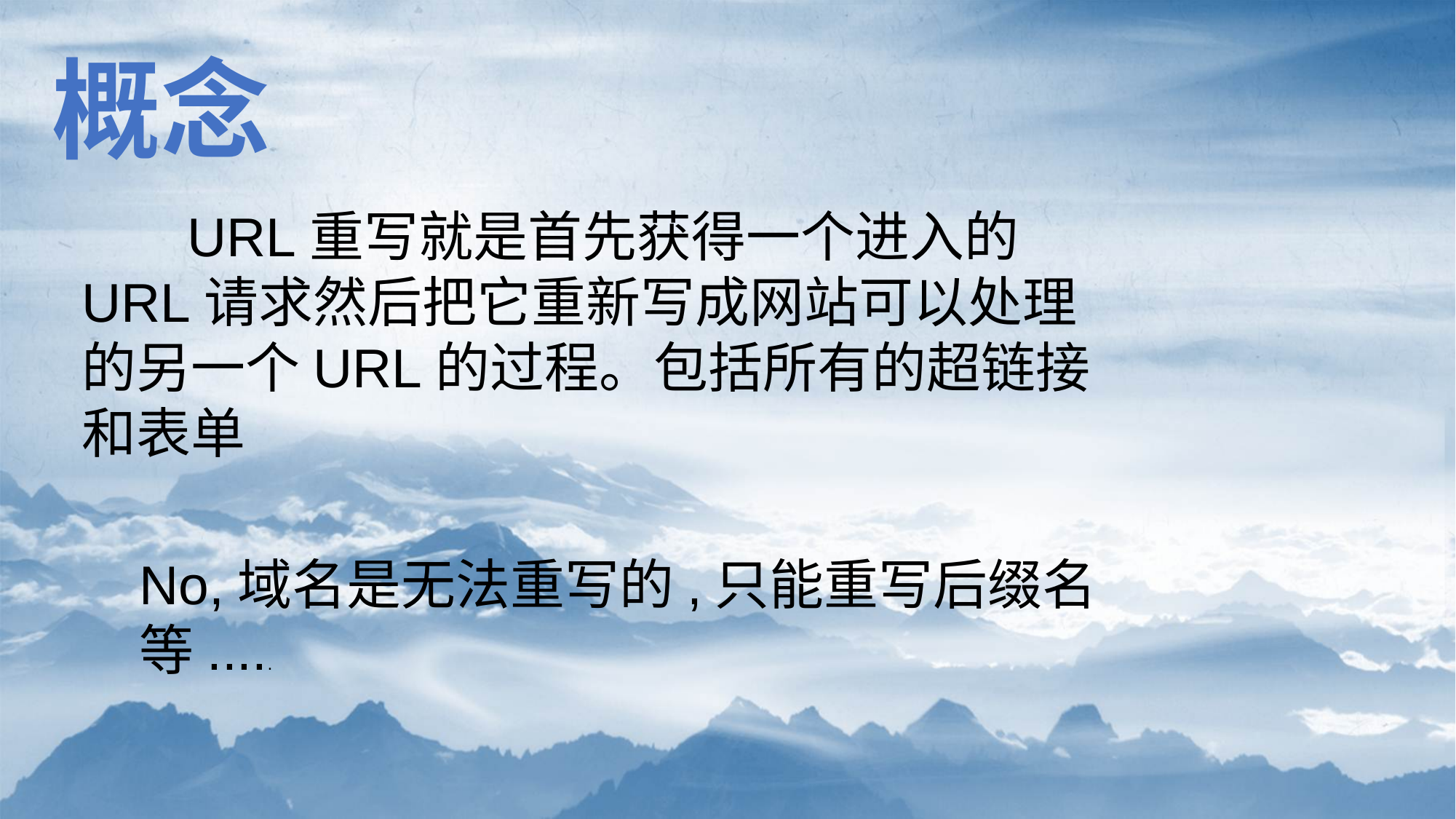

概念
       URL重写就是首先获得一个进入的URL请求然后把它重新写成网站可以处理的另一个URL的过程。包括所有的超链接和表单
No,域名是无法重写的,只能重写后缀名等.....